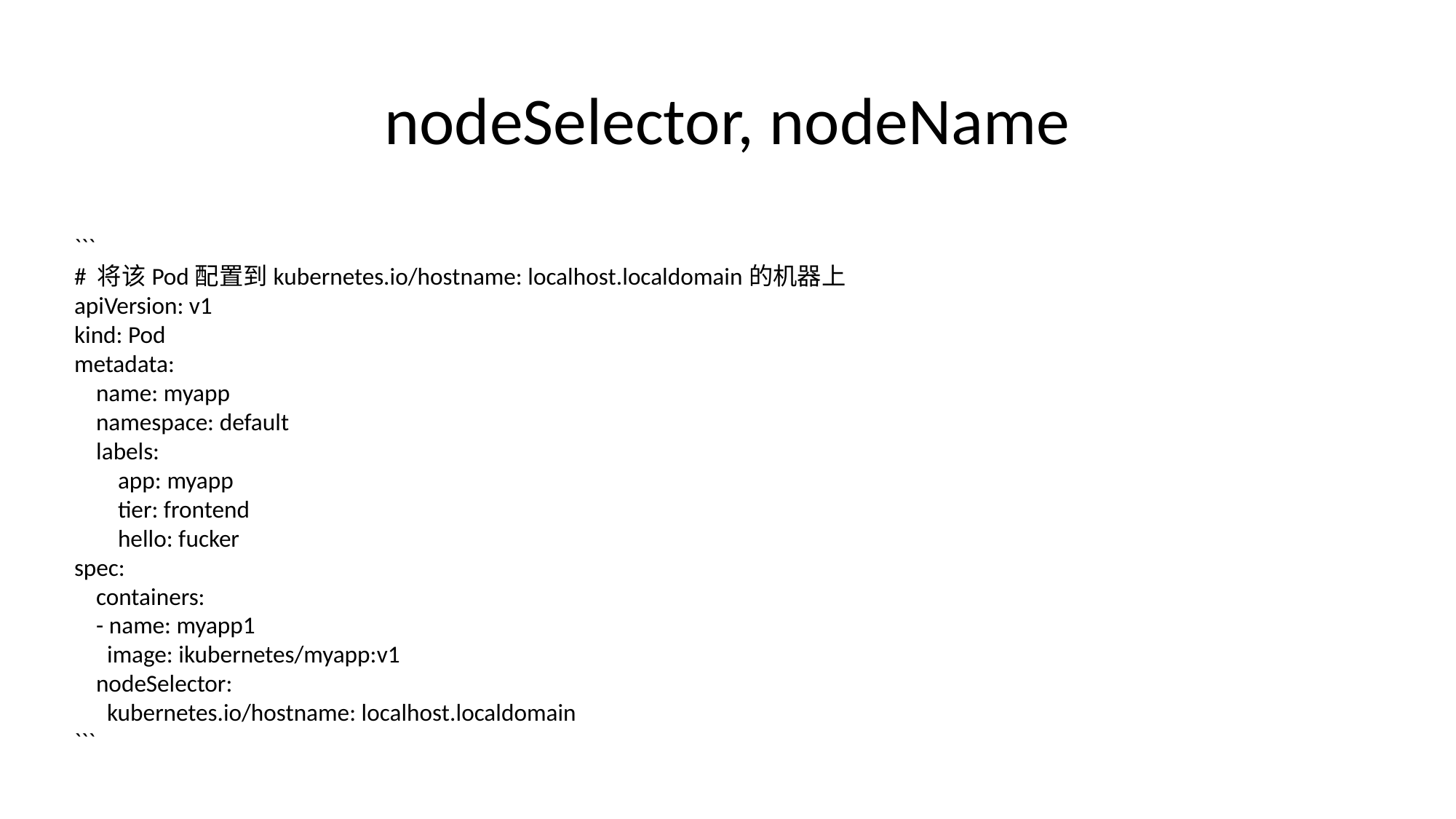

# nodeSelector, nodeName
```
# 将该Pod配置到kubernetes.io/hostname: localhost.localdomain的机器上
apiVersion: v1
kind: Pod
metadata:
    name: myapp
    namespace: default
    labels:
        app: myapp
        tier: frontend
        hello: fucker
spec:
    containers:
    - name: myapp1
      image: ikubernetes/myapp:v1
    nodeSelector:
      kubernetes.io/hostname: localhost.localdomain
```